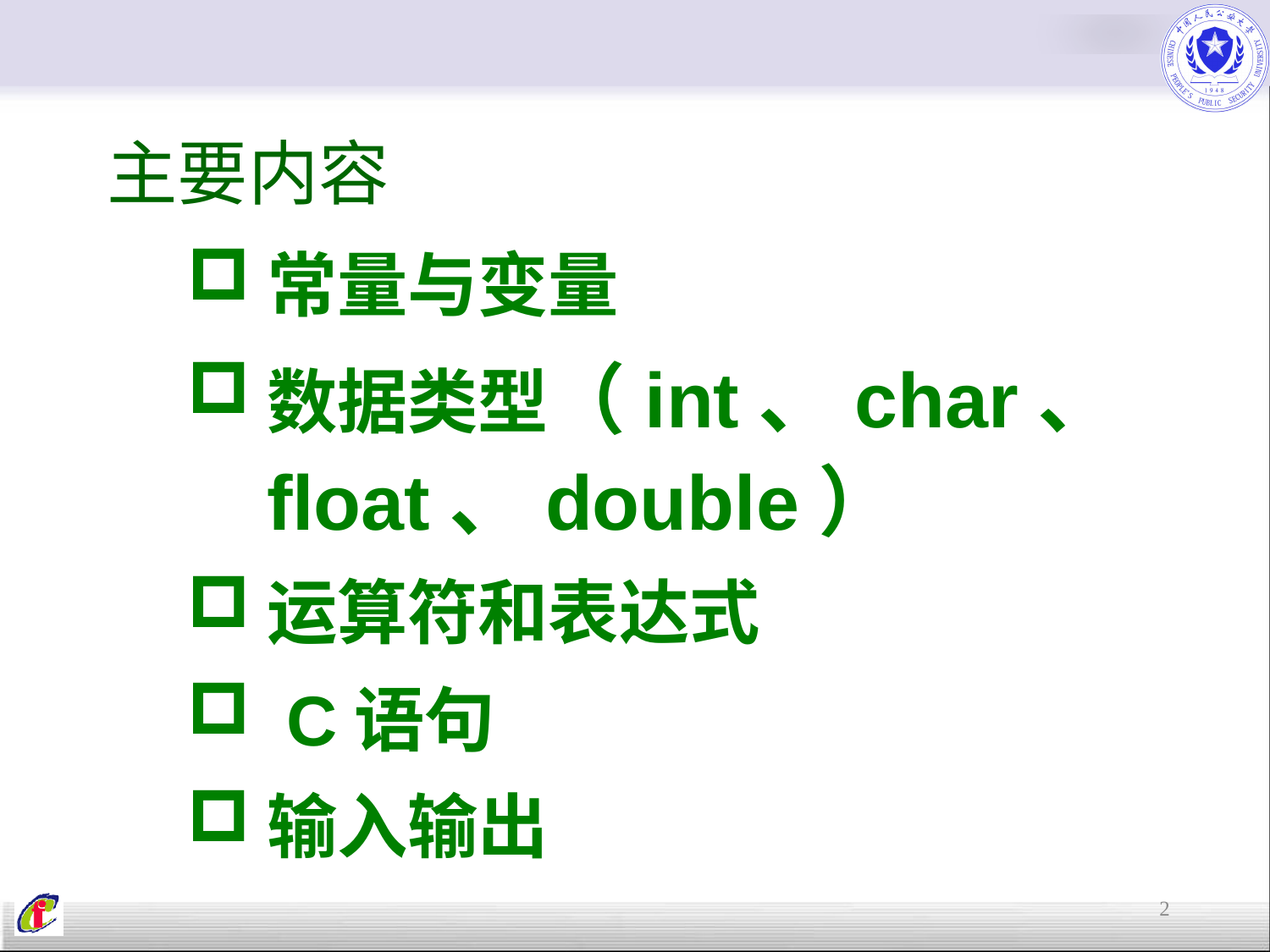

主要内容
常量与变量
数据类型（int、char、float、double）
运算符和表达式
 C语句
输入输出
2